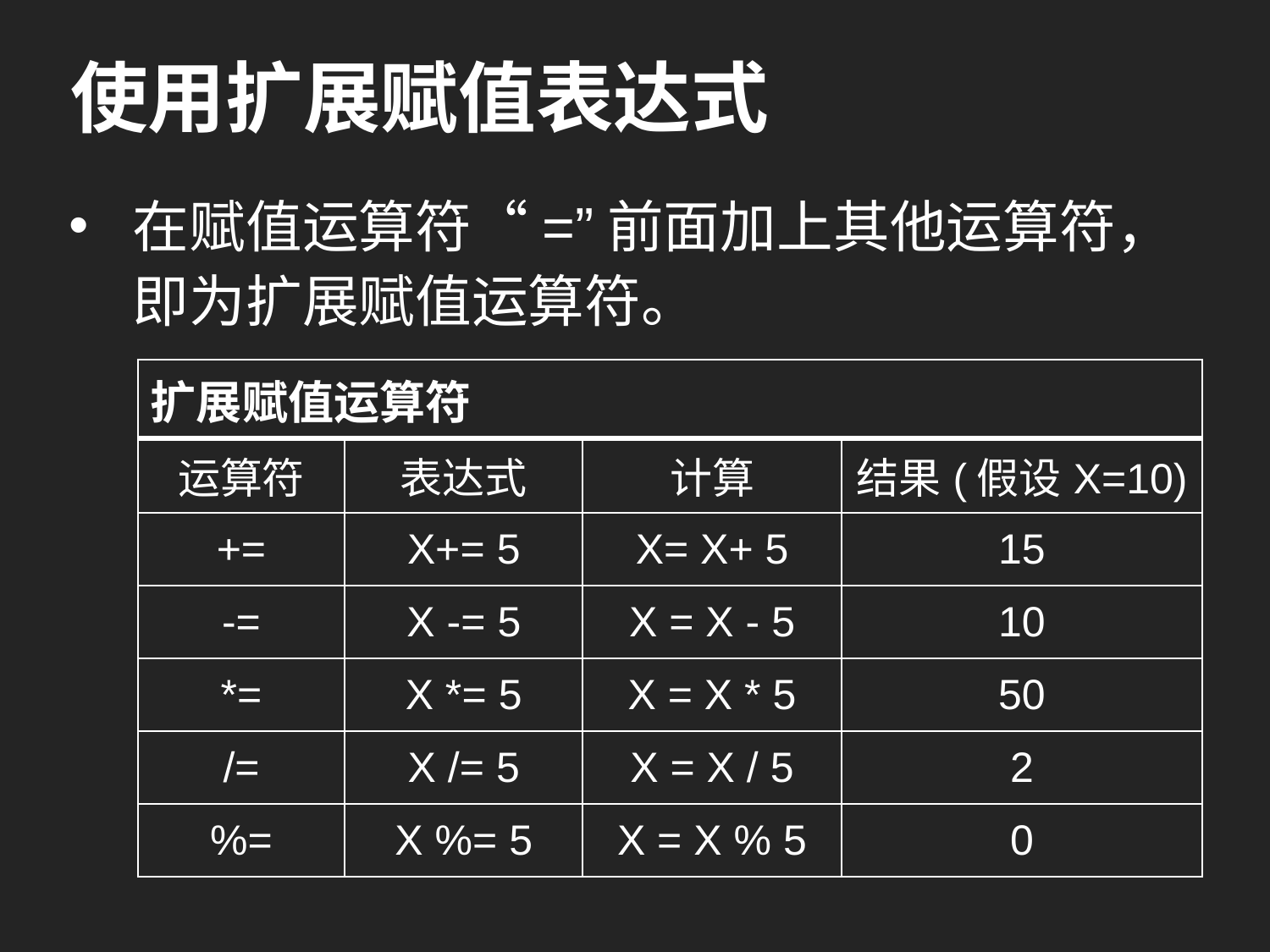

# 使用扩展赋值表达式
在赋值运算符“=”前面加上其他运算符，即为扩展赋值运算符。
| 扩展赋值运算符 |  |  |  |
| --- | --- | --- | --- |
| 运算符 | 表达式 | 计算 | 结果(假设X=10) |
| += | X+= 5 | X= X+ 5 | 15 |
| -= | X -= 5 | X = X - 5 | 10 |
| \*= | X \*= 5 | X = X \* 5 | 50 |
| /= | X /= 5 | X = X / 5 | 2 |
| %= | X %= 5 | X = X % 5 | 0 |